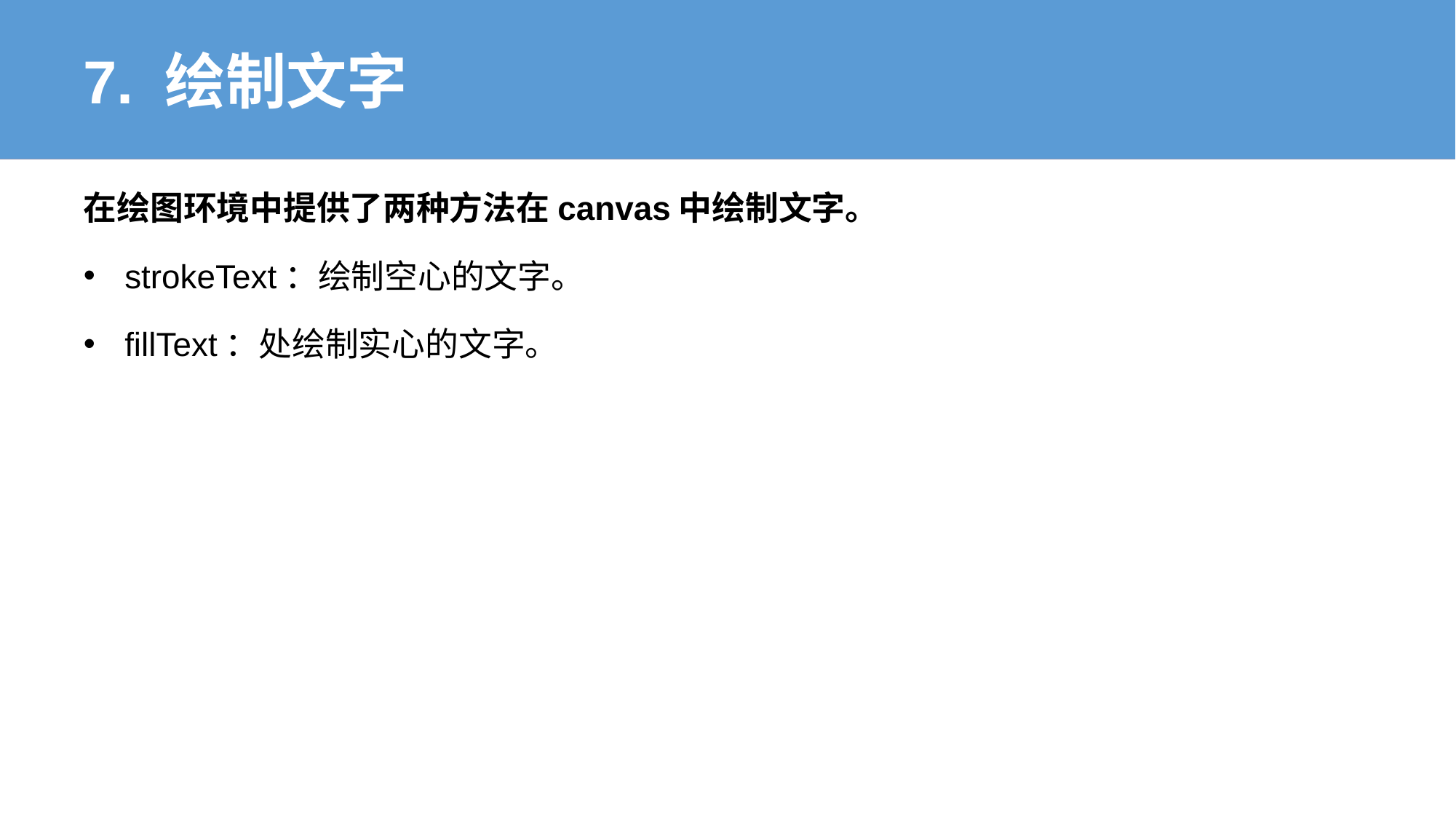

# 7. 绘制文字
在绘图环境中提供了两种方法在canvas中绘制文字。
strokeText：绘制空心的文字。
fillText：处绘制实心的文字。